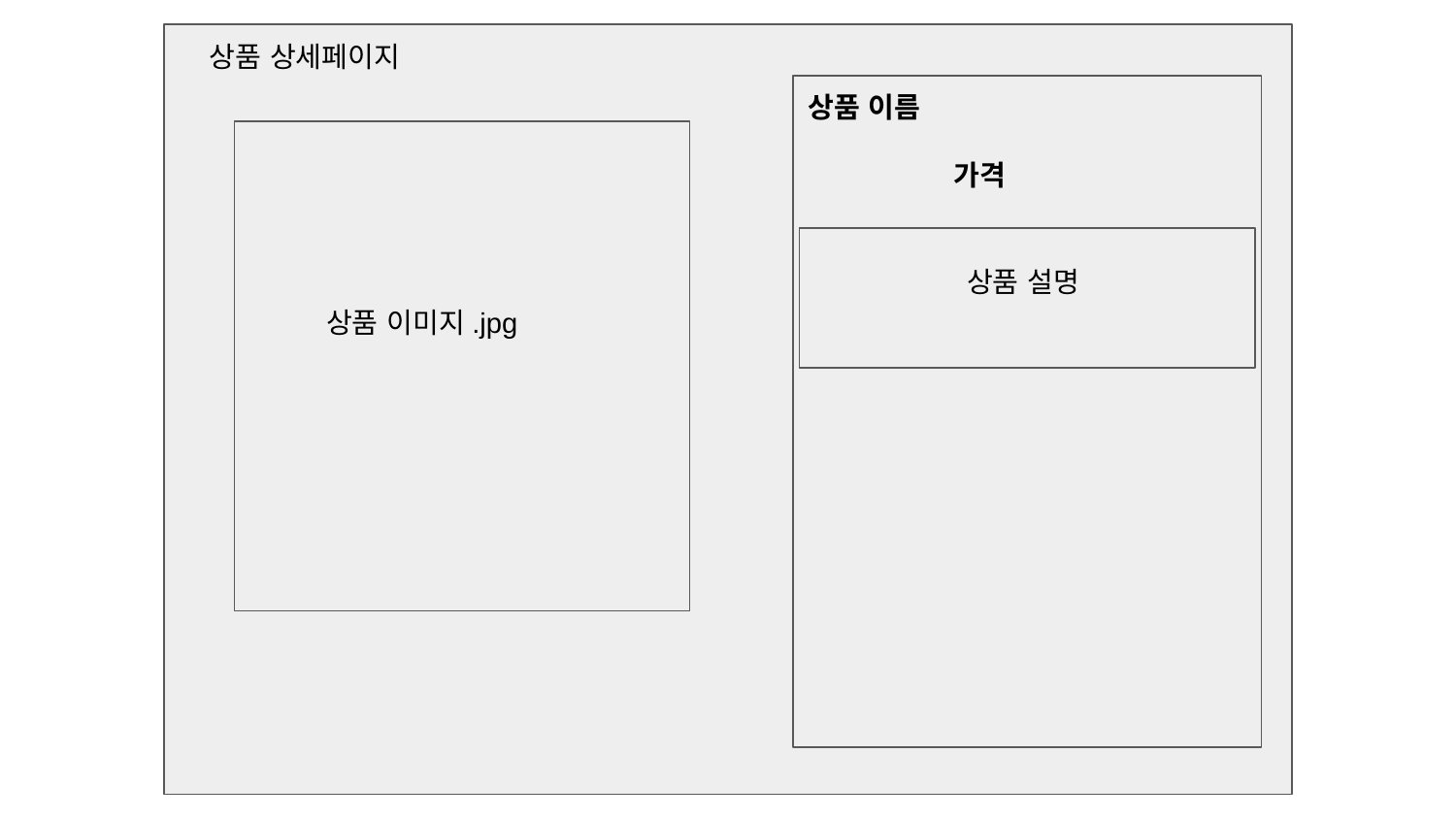

상품 상세페이지
상품 이름
				가격

상품 설명

상품 이미지.jpg